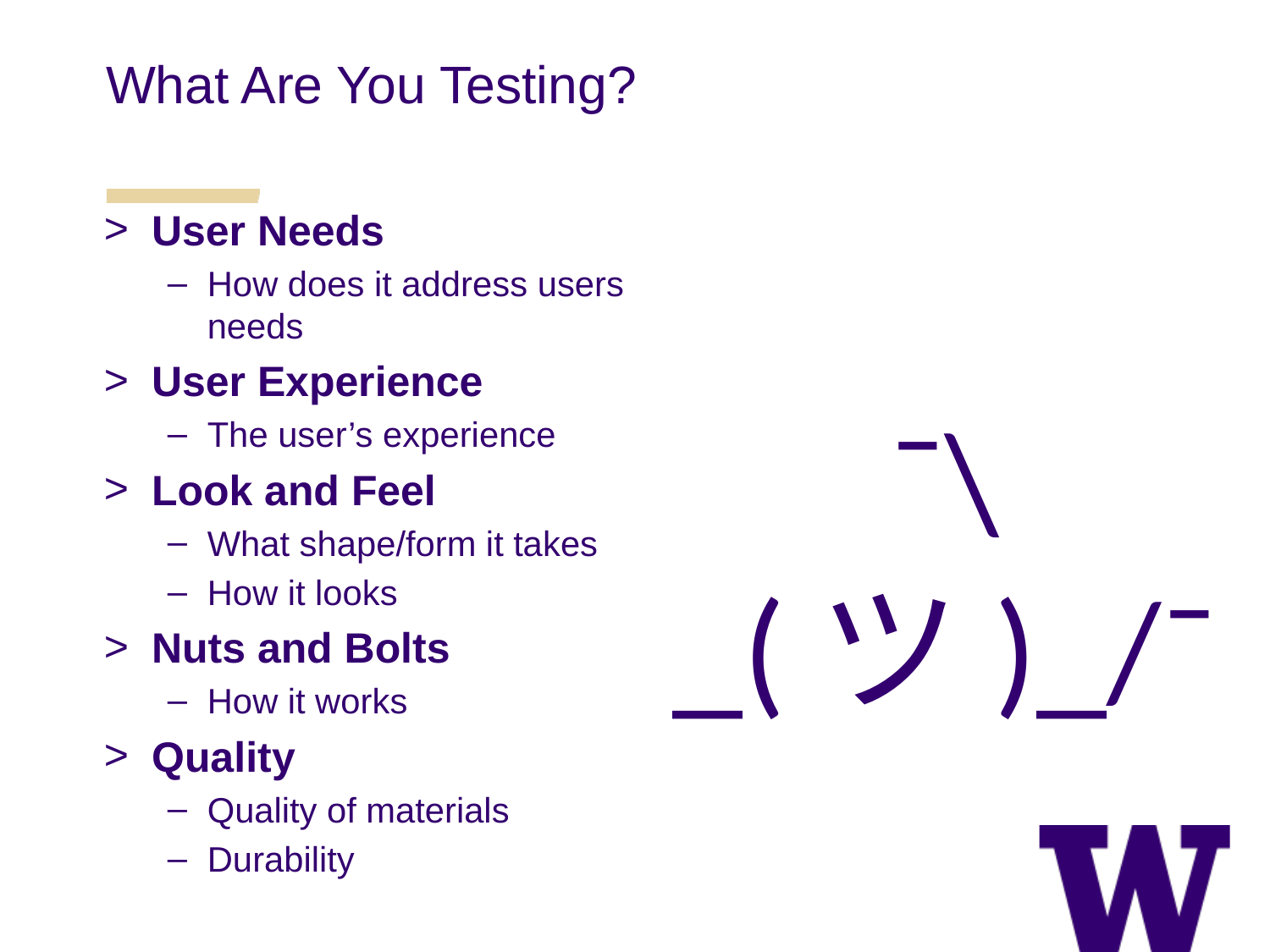

What Are You Testing?
User Needs
How does it address users needs
User Experience
The user’s experience
Look and Feel
What shape/form it takes
How it looks
Nuts and Bolts
How it works
Quality
Quality of materials
Durability
¯\_(ツ)_/¯